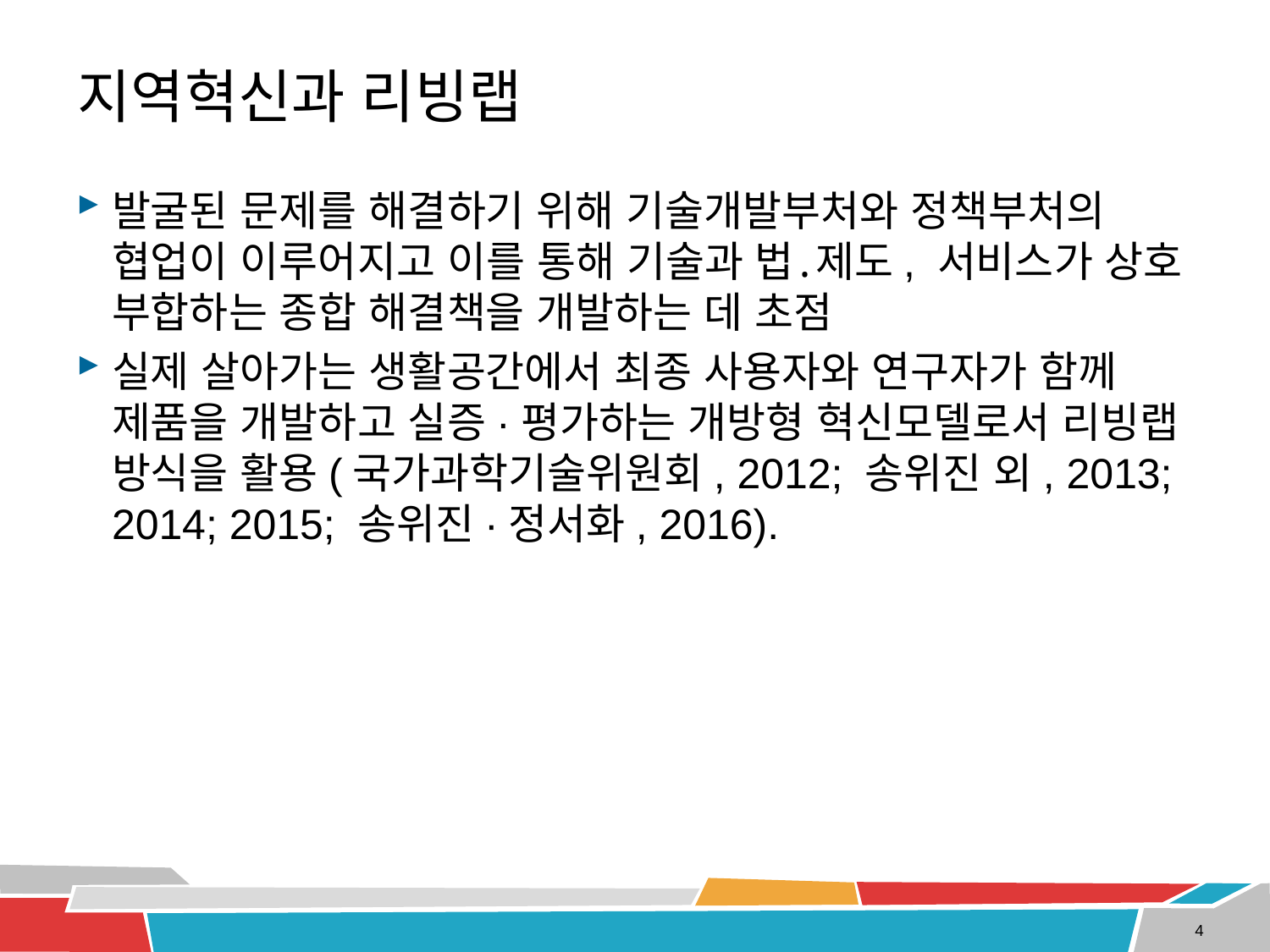

# 지역혁신과 리빙랩
발굴된 문제를 해결하기 위해 기술개발부처와 정책부처의 협업이 이루어지고 이를 통해 기술과 법․제도, 서비스가 상호 부합하는 종합 해결책을 개발하는 데 초점
실제 살아가는 생활공간에서 최종 사용자와 연구자가 함께 제품을 개발하고 실증·평가하는 개방형 혁신모델로서 리빙랩 방식을 활용(국가과학기술위원회, 2012; 송위진 외, 2013; 2014; 2015; 송위진·정서화, 2016).
4